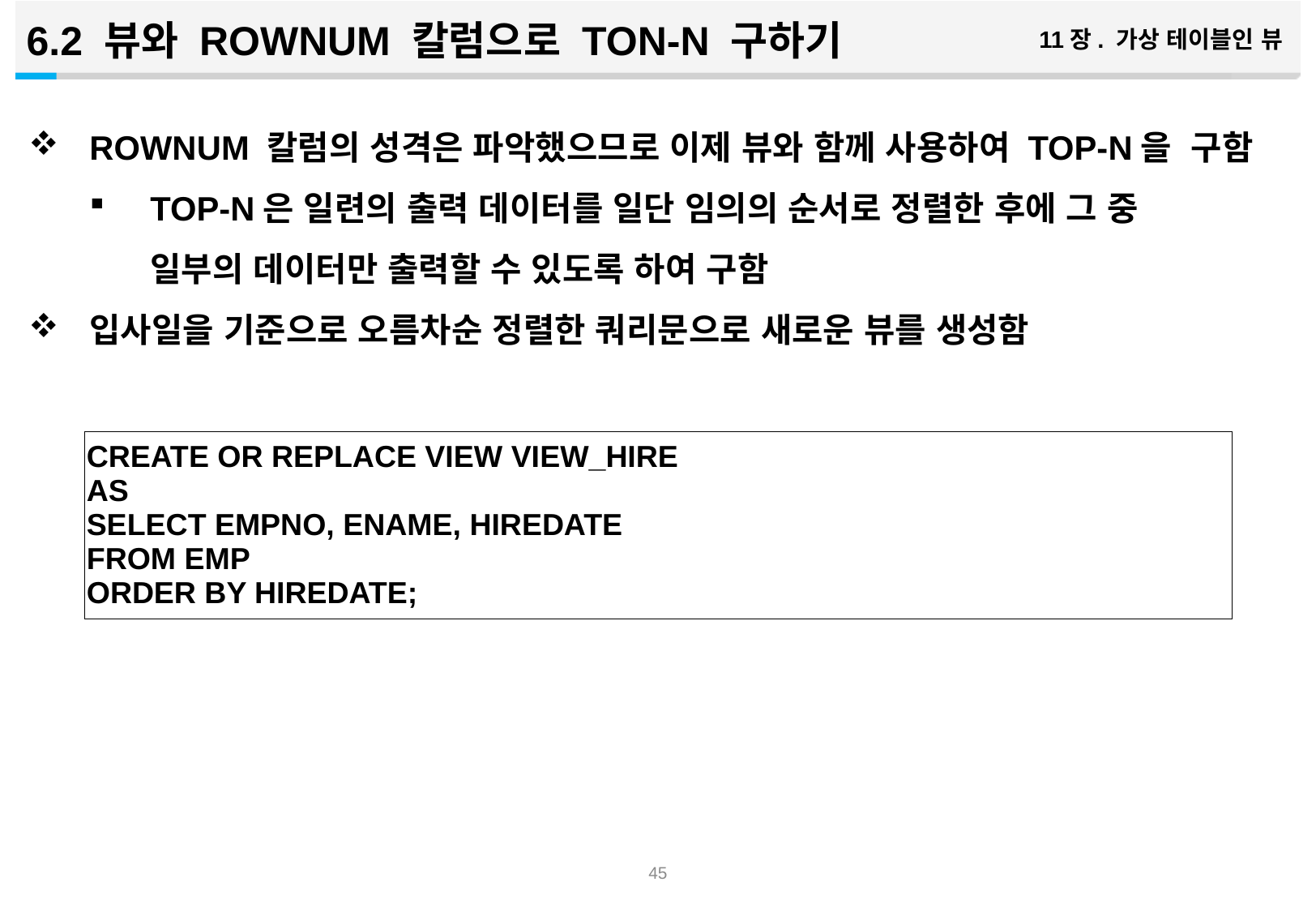

6.2 뷰와 ROWNUM 칼럼으로 TON-N 구하기
11장. 가상 테이블인 뷰
ROWNUM 칼럼의 성격은 파악했으므로 이제 뷰와 함께 사용하여 TOP-N을  구함
TOP-N은 일련의 출력 데이터를 일단 임의의 순서로 정렬한 후에 그 중      일부의 데이터만 출력할 수 있도록 하여 구함
입사일을 기준으로 오름차순 정렬한 쿼리문으로 새로운 뷰를 생성함
| CREATE OR REPLACE VIEW VIEW\_HIRE AS SELECT EMPNO, ENAME, HIREDATE FROM EMP ORDER BY HIREDATE; |
| --- |
45